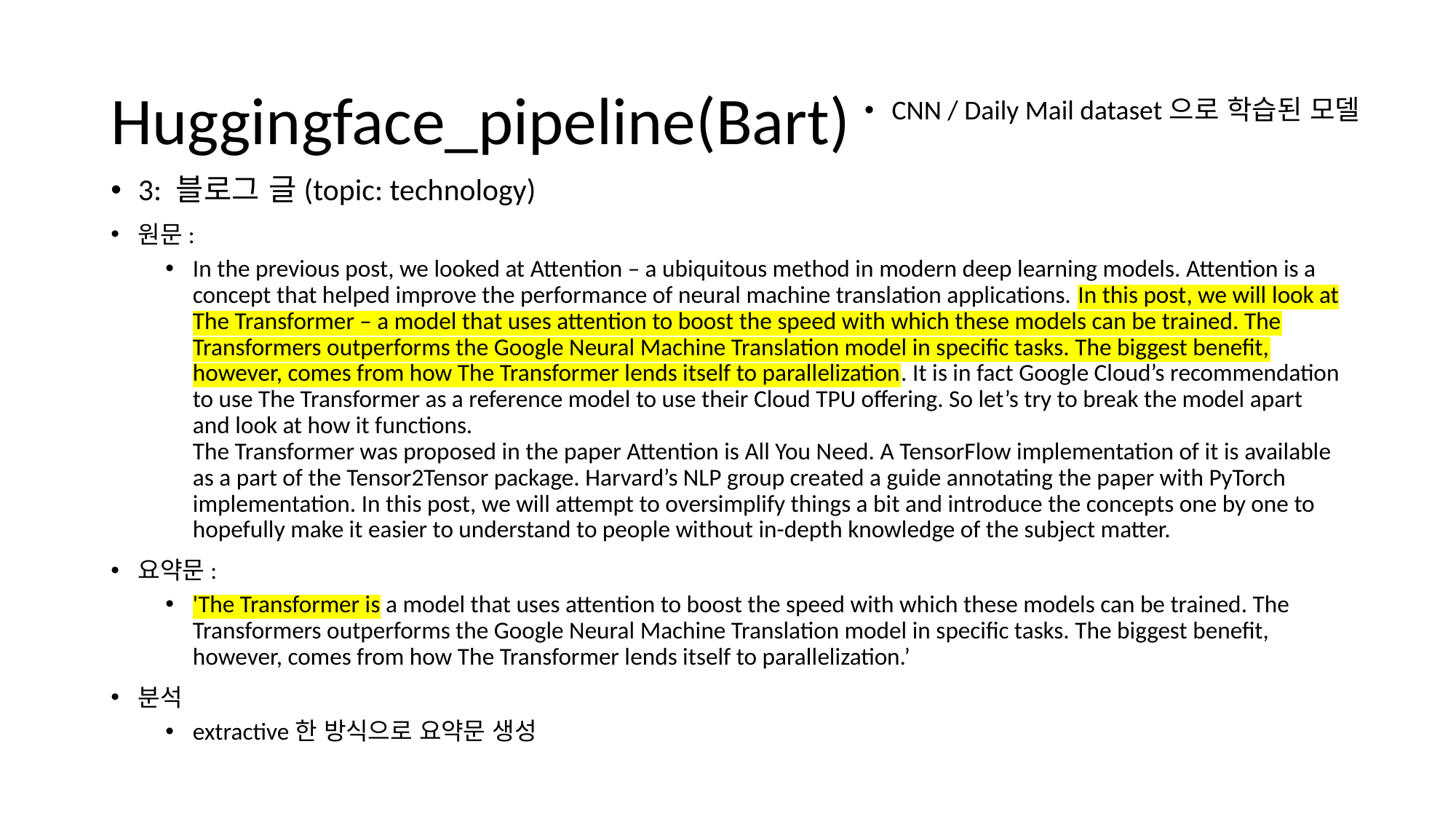

# Huggingface_pipeline(Bart)
CNN / Daily Mail dataset으로 학습된 모델
3: 블로그 글(topic: technology)
원문:
In the previous post, we looked at Attention – a ubiquitous method in modern deep learning models. Attention is a concept that helped improve the performance of neural machine translation applications. In this post, we will look at The Transformer – a model that uses attention to boost the speed with which these models can be trained. The Transformers outperforms the Google Neural Machine Translation model in specific tasks. The biggest benefit, however, comes from how The Transformer lends itself to parallelization. It is in fact Google Cloud’s recommendation to use The Transformer as a reference model to use their Cloud TPU offering. So let’s try to break the model apart and look at how it functions.
The Transformer was proposed in the paper Attention is All You Need. A TensorFlow implementation of it is available as a part of the Tensor2Tensor package. Harvard’s NLP group created a guide annotating the paper with PyTorch implementation. In this post, we will attempt to oversimplify things a bit and introduce the concepts one by one to hopefully make it easier to understand to people without in-depth knowledge of the subject matter.
요약문:
'The Transformer is a model that uses attention to boost the speed with which these models can be trained. The Transformers outperforms the Google Neural Machine Translation model in specific tasks. The biggest benefit, however, comes from how The Transformer lends itself to parallelization.’
분석
extractive한 방식으로 요약문 생성